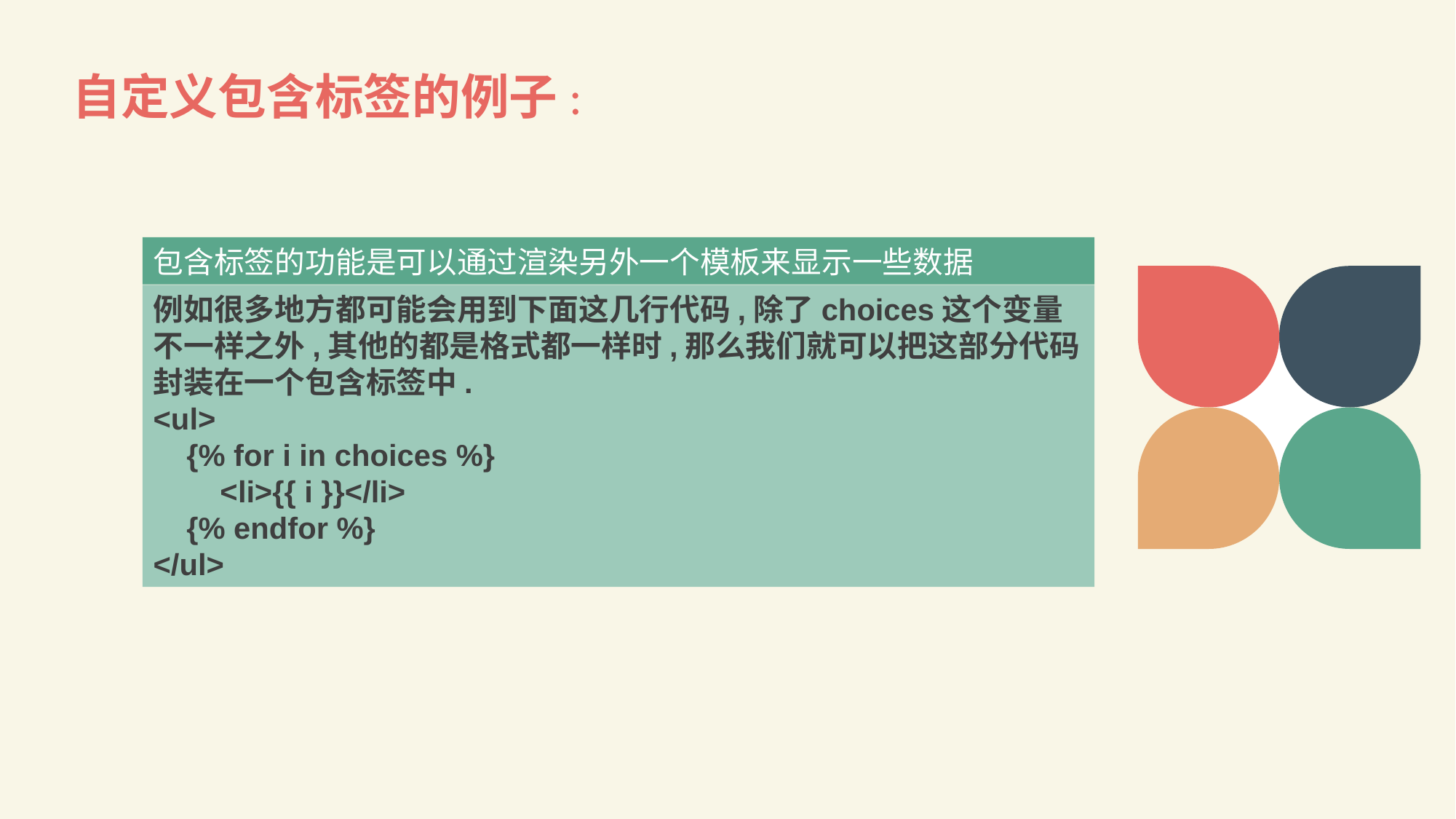

# 自定义包含标签的例子:
包含标签的功能是可以通过渲染另外一个模板来显示一些数据

例如很多地方都可能会用到下面这几行代码,除了choices这个变量不一样之外,其他的都是格式都一样时,那么我们就可以把这部分代码封装在一个包含标签中.
<ul>
    {% for i in choices %}
        <li>{{ i }}</li>
    {% endfor %}
</ul>
LOREM